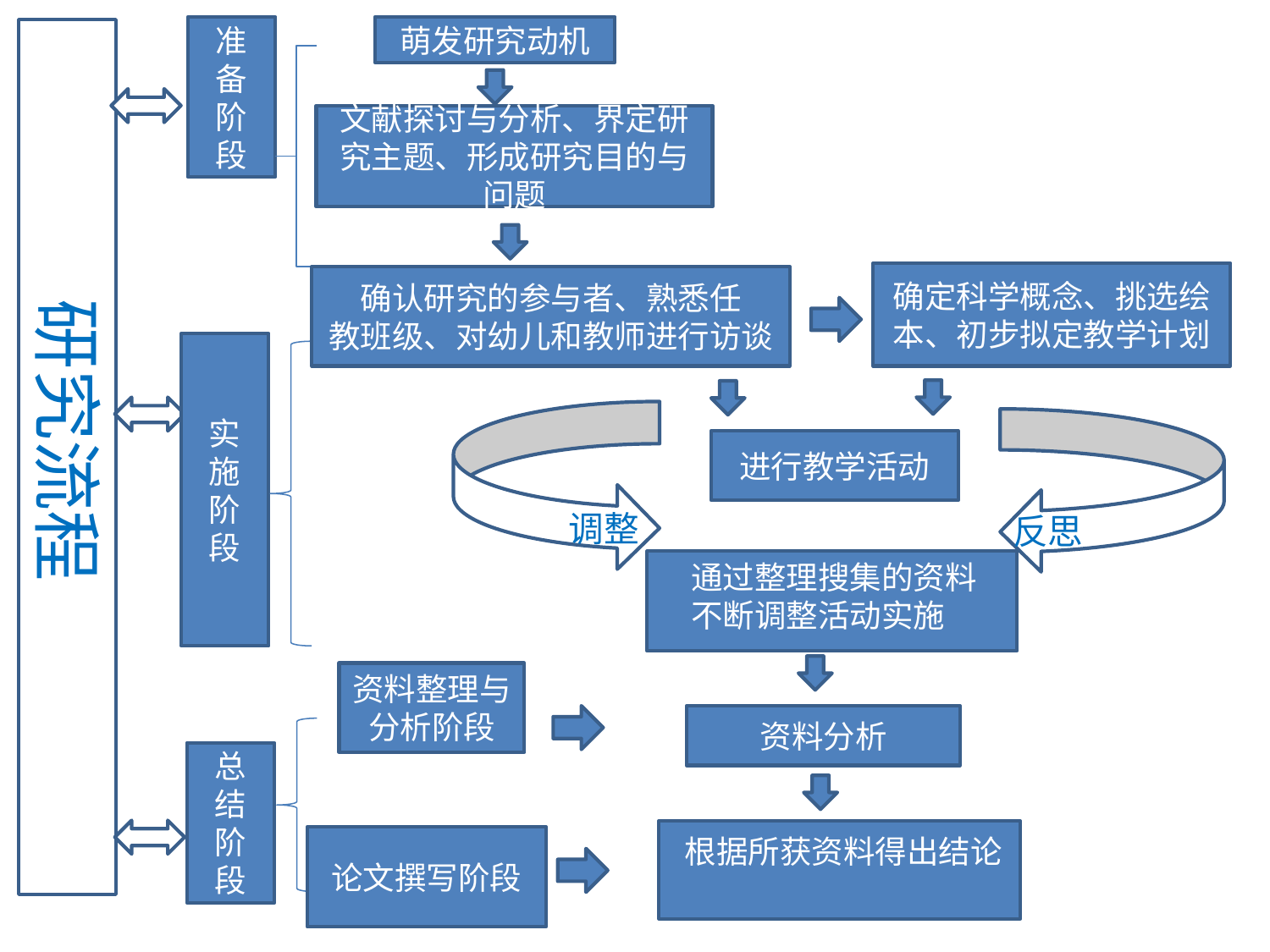

准备阶段
萌发研究动机

文献探讨与分析、界定研究主题、形成研究目的与问题

确定科学概念、挑选绘
本、初步拟定教学计划
确认研究的参与者、熟悉任
教班级、对幼儿和教师进行访谈
研究流程

实施阶段

进行教学活动
调整
反思

通过整理搜集的资料不断调整活动实施

资料整理与分析阶段

资料分析

总结阶段

根据所获资料得出结论
论文撰写阶段